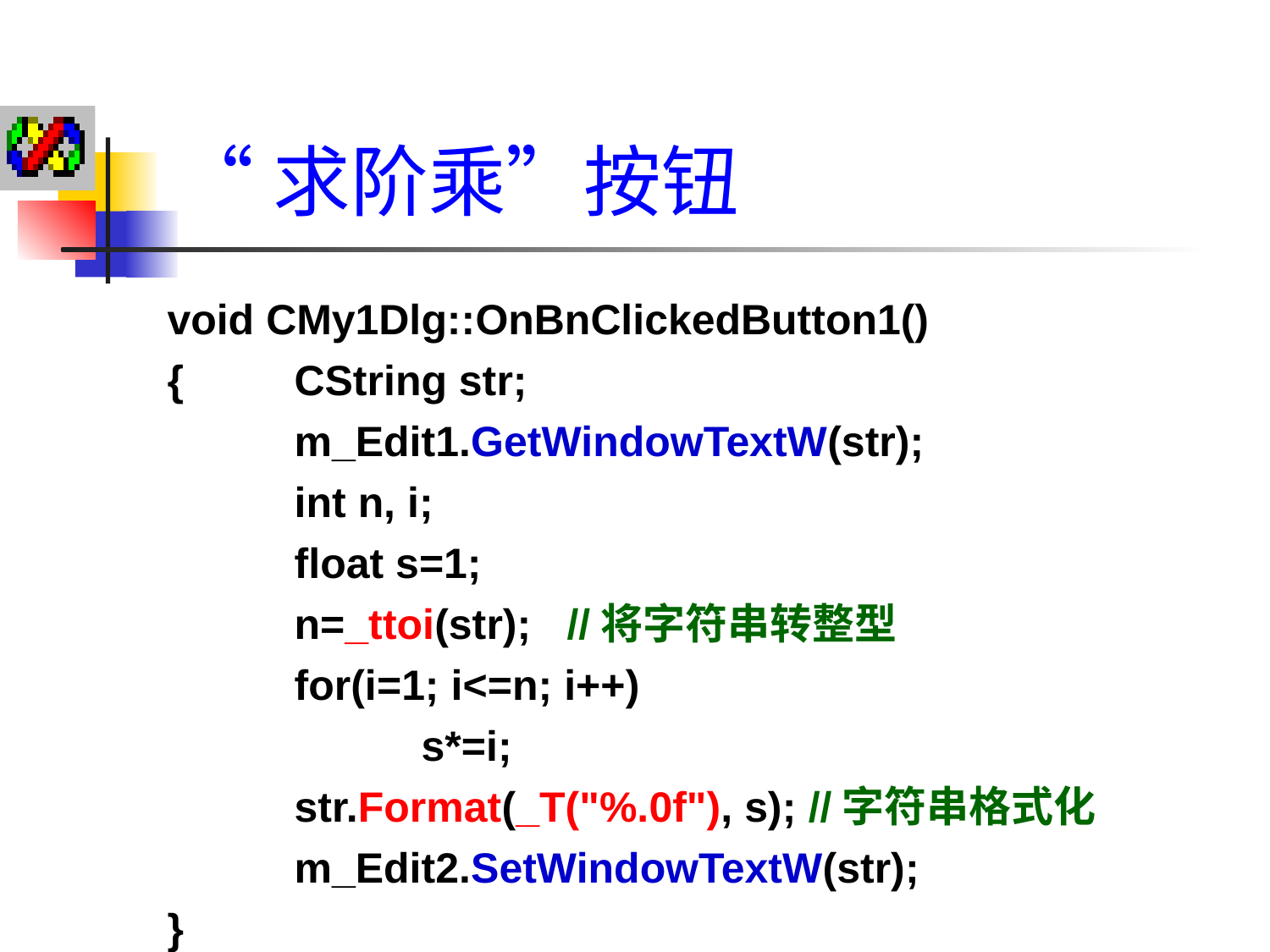

“求阶乘”按钮
void CMy1Dlg::OnBnClickedButton1()
{	CString str;
	m_Edit1.GetWindowTextW(str);
	int n, i;
	float s=1;
	n=_ttoi(str);   //将字符串转整型
	for(i=1; i<=n; i++)
		s*=i;
	str.Format(_T("%.0f"), s); //字符串格式化
	m_Edit2.SetWindowTextW(str);
}